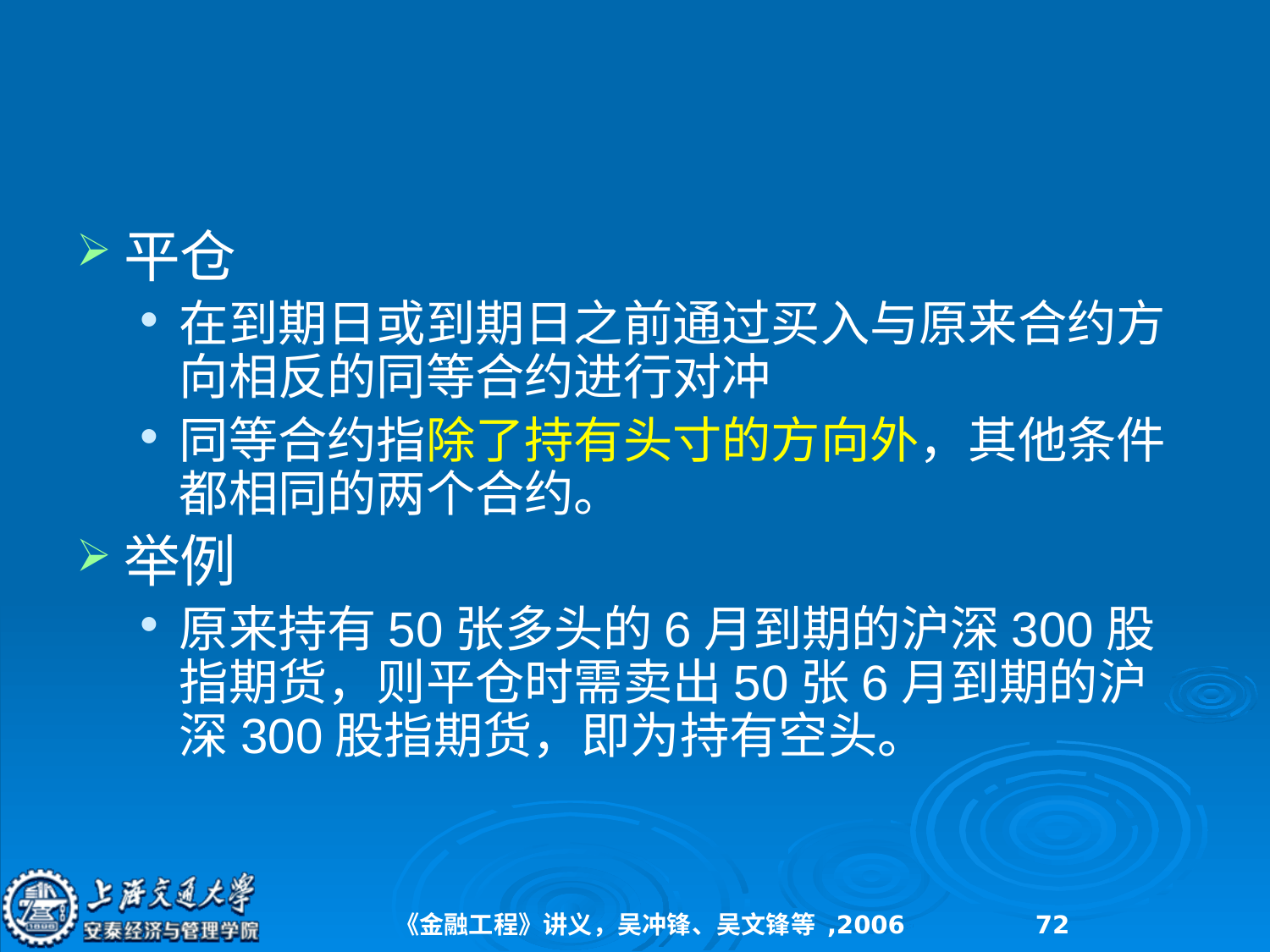

#
平仓
在到期日或到期日之前通过买入与原来合约方向相反的同等合约进行对冲
同等合约指除了持有头寸的方向外，其他条件都相同的两个合约。
举例
原来持有50张多头的6月到期的沪深300股指期货，则平仓时需卖出50张6月到期的沪深300股指期货，即为持有空头。